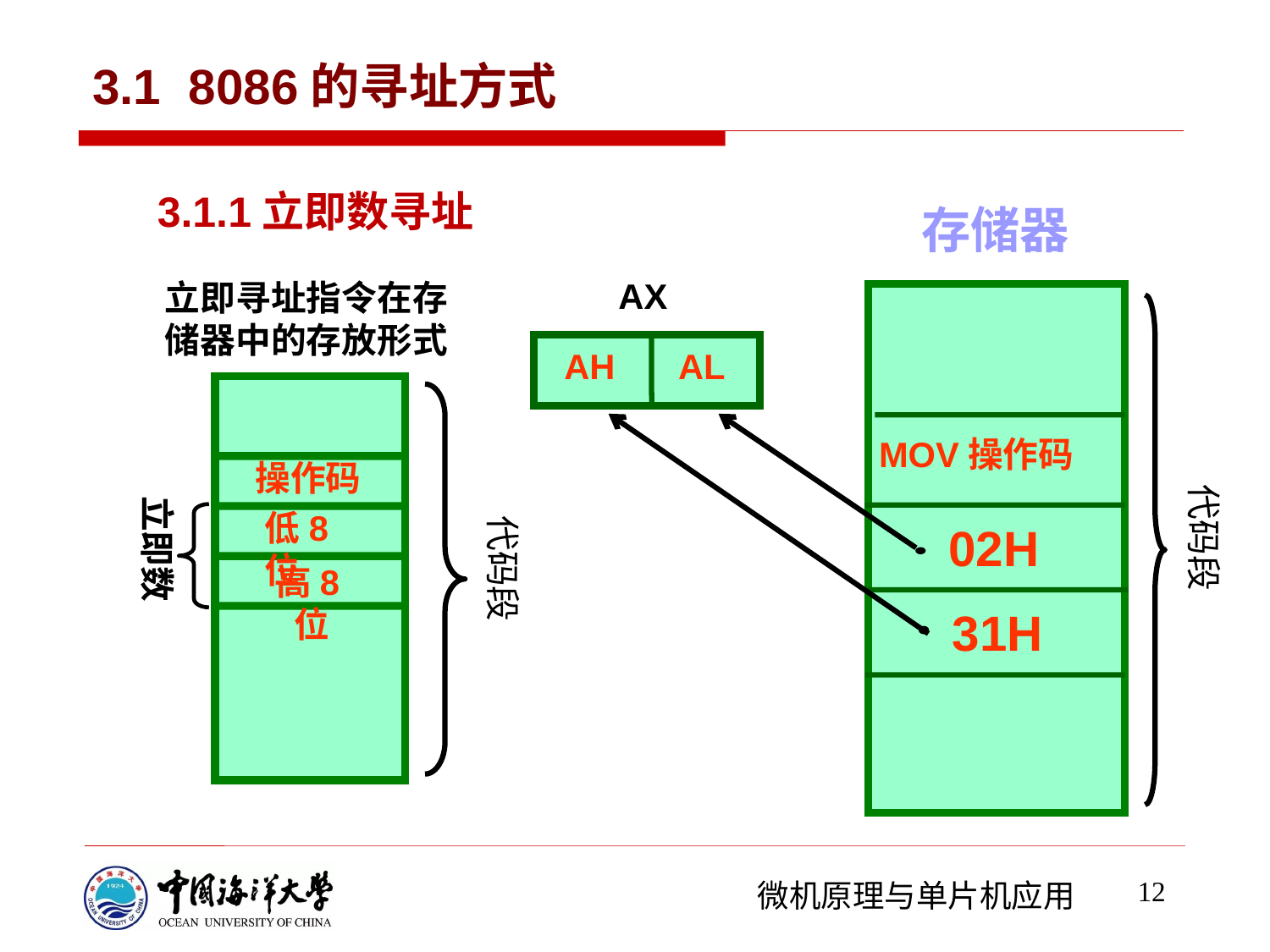

# 3.1  8086的寻址方式
3.1.1立即数寻址

存储器
AX
立即寻址指令在存储器中的存放形式

AL
AH

MOV操作码

操作码
代码段
立即数

低8位
代码段
02H

高8位

31H

12